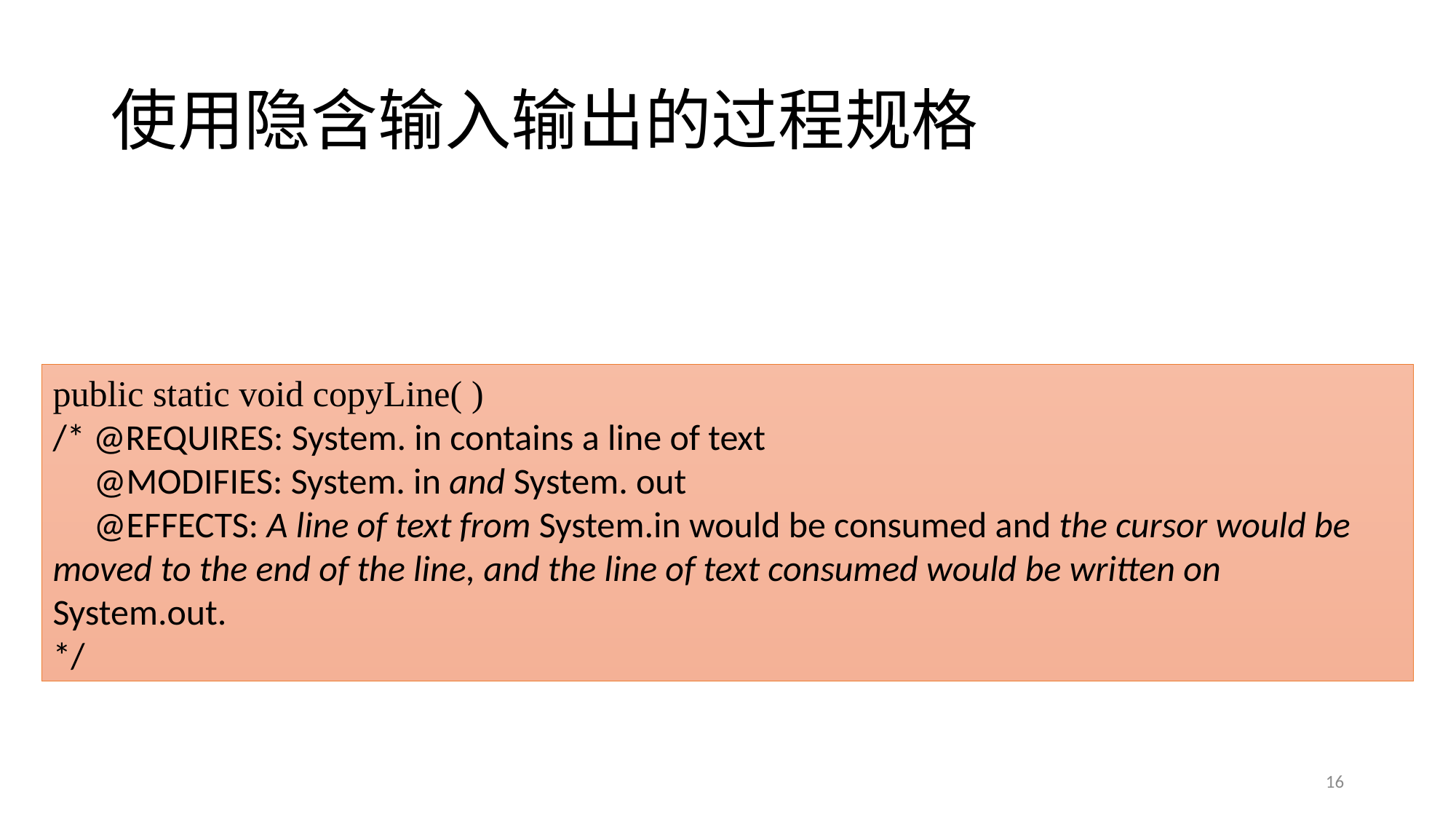

# 使用隐含输入输出的过程规格
public static void copyLine( )
/* @REQUIRES: System. in contains a line of text
     @MODIFIES: System. in and System. out
     @EFFECTS: A line of text from System.in would be consumed and the cursor would be moved to the end of the line, and the line of text consumed would be written on System.out.
*/
16